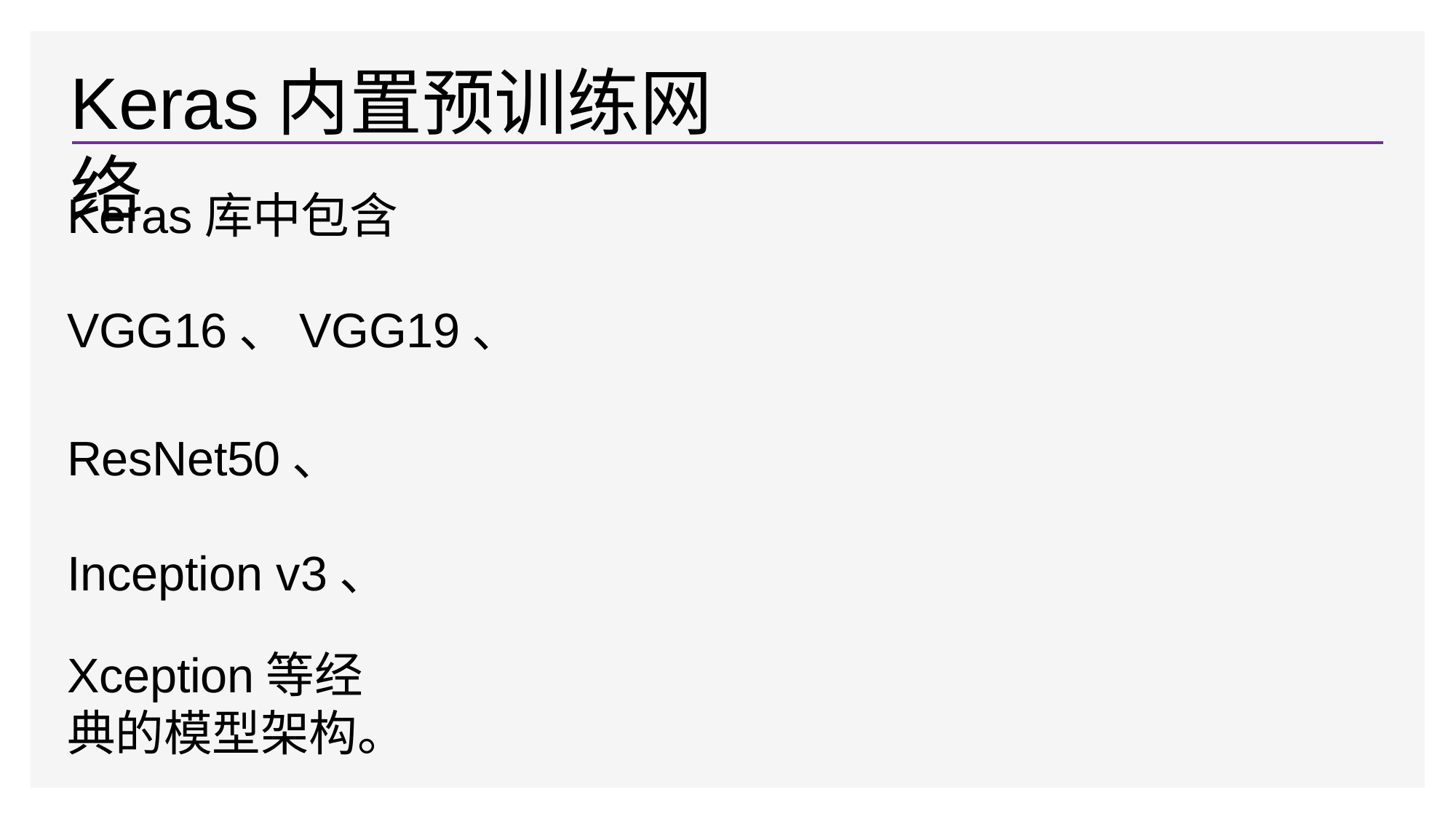

# Keras内置预训练网络
Keras库中包含
VGG16、VGG19、
ResNet50、 Inception v3、
Xception等经典的模型架构。